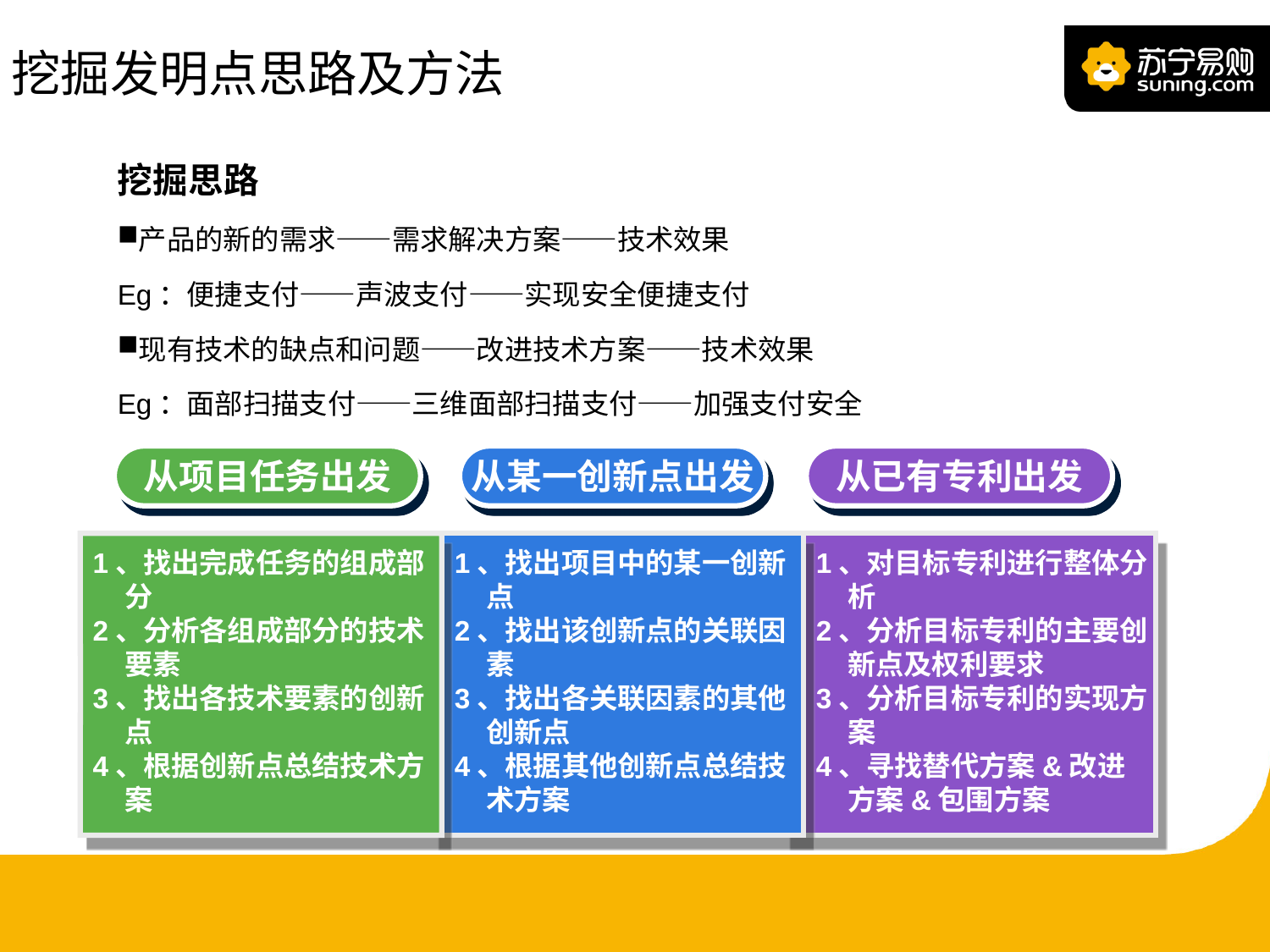

# 挖掘发明点思路及方法
挖掘思路
产品的新的需求——需求解决方案——技术效果
Eg：便捷支付——声波支付——实现安全便捷支付
现有技术的缺点和问题——改进技术方案——技术效果
Eg：面部扫描支付——三维面部扫描支付——加强支付安全

从项目任务出发
从某一创新点出发
从已有专利出发

1、找出完成任务的组成部分
2、分析各组成部分的技术要素
3、找出各技术要素的创新点
4、根据创新点总结技术方案
1、找出项目中的某一创新点
2、找出该创新点的关联因素
3、找出各关联因素的其他创新点
4、根据其他创新点总结技术方案
1、对目标专利进行整体分析
2、分析目标专利的主要创新点及权利要求
3、分析目标专利的实现方案
4、寻找替代方案&改进方案&包围方案